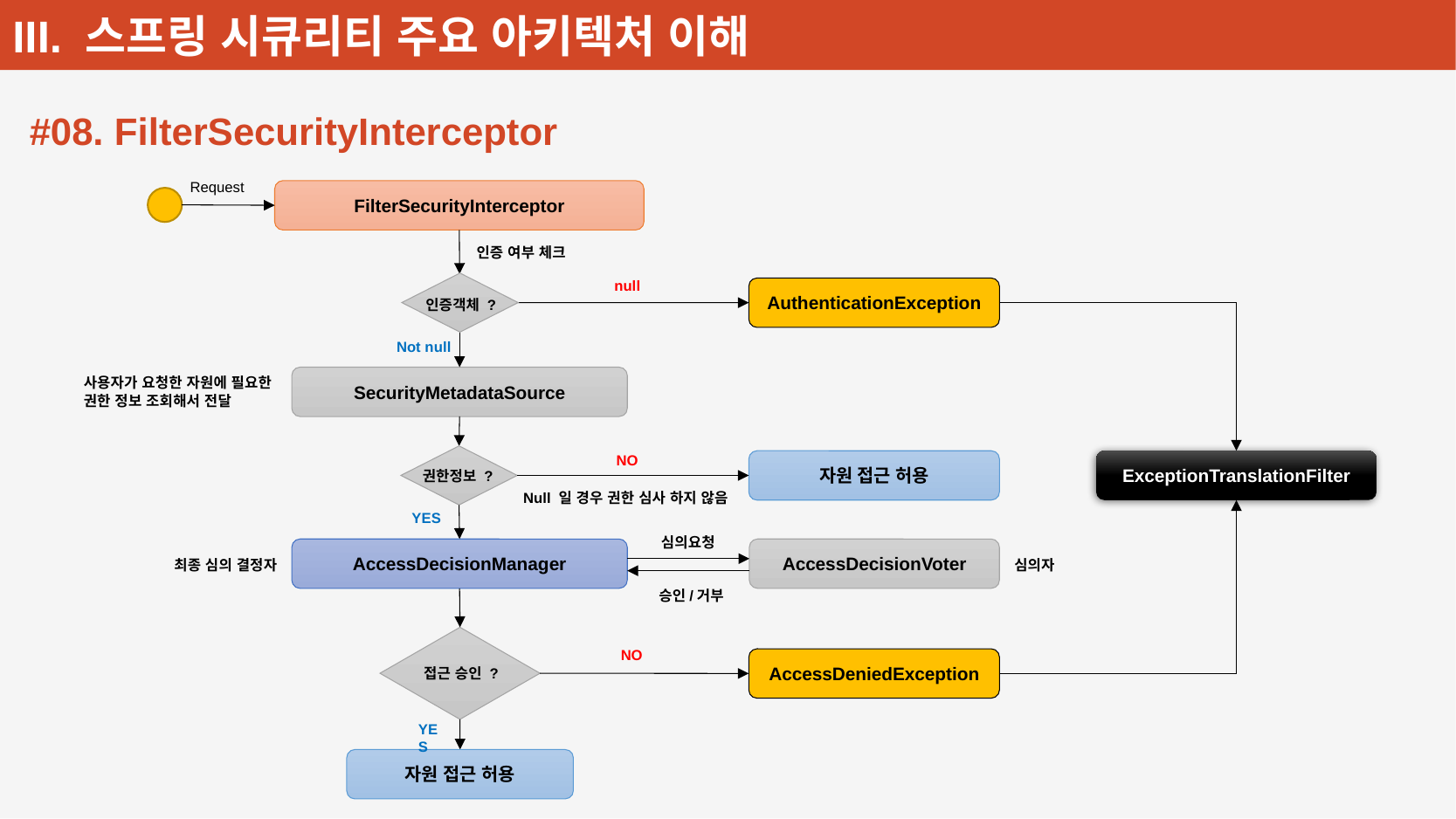

#08. FilterSecurityInterceptor
Request
FilterSecurityInterceptor

인증 여부 체크
null

AuthenticationException
인증객체 ?
Not null
SecurityMetadataSource
사용자가 요청한 자원에 필요한
권한 정보 조회해서 전달
NO

자원 접근 허용
ExceptionTranslationFilter
권한정보 ?
Null 일 경우 권한 심사 하지 않음
YES
심의요청
AccessDecisionManager
AccessDecisionVoter
최종 심의 결정자
심의자
승인/거부

NO
AccessDeniedException
접근 승인 ?
YES
자원 접근 허용